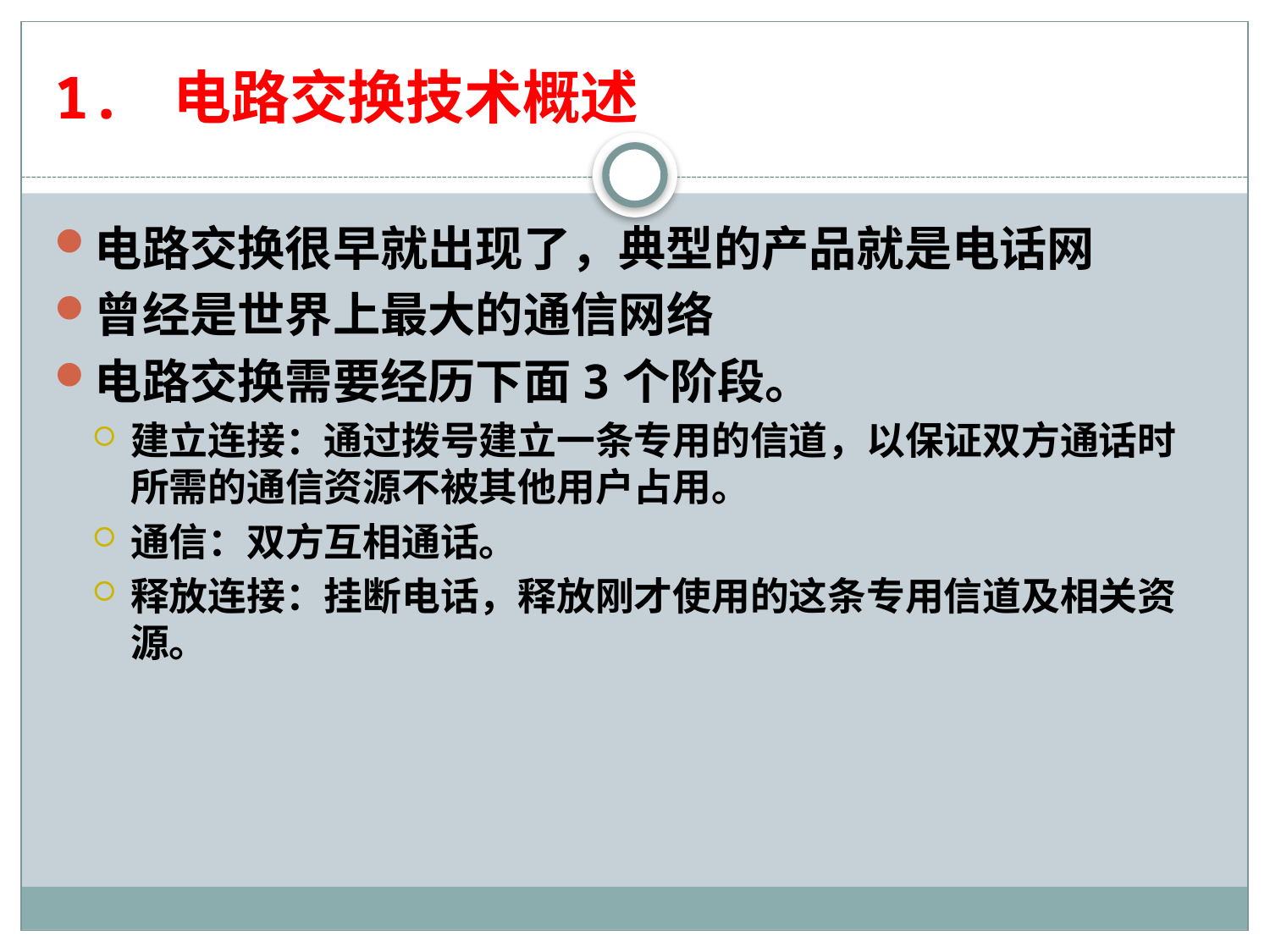

# 1. 电路交换技术概述
电路交换很早就出现了，典型的产品就是电话网
曾经是世界上最大的通信网络
电路交换需要经历下面3个阶段。
建立连接：通过拨号建立一条专用的信道，以保证双方通话时所需的通信资源不被其他用户占用。
通信：双方互相通话。
释放连接：挂断电话，释放刚才使用的这条专用信道及相关资源。